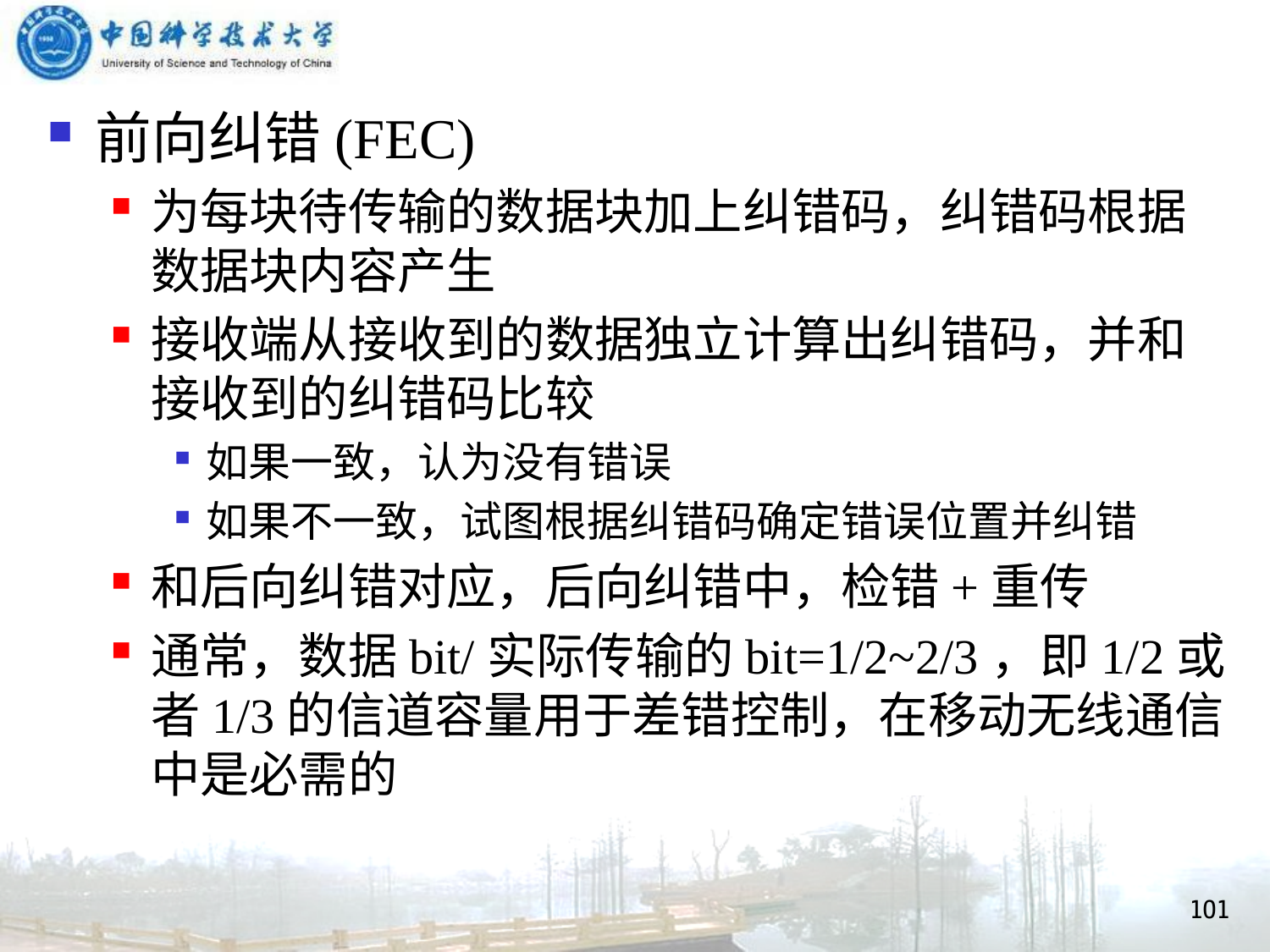

前向纠错(FEC)
为每块待传输的数据块加上纠错码，纠错码根据数据块内容产生
接收端从接收到的数据独立计算出纠错码，并和接收到的纠错码比较
如果一致，认为没有错误
如果不一致，试图根据纠错码确定错误位置并纠错
和后向纠错对应，后向纠错中，检错+重传
通常，数据bit/实际传输的bit=1/2~2/3，即1/2或者1/3的信道容量用于差错控制，在移动无线通信中是必需的

101